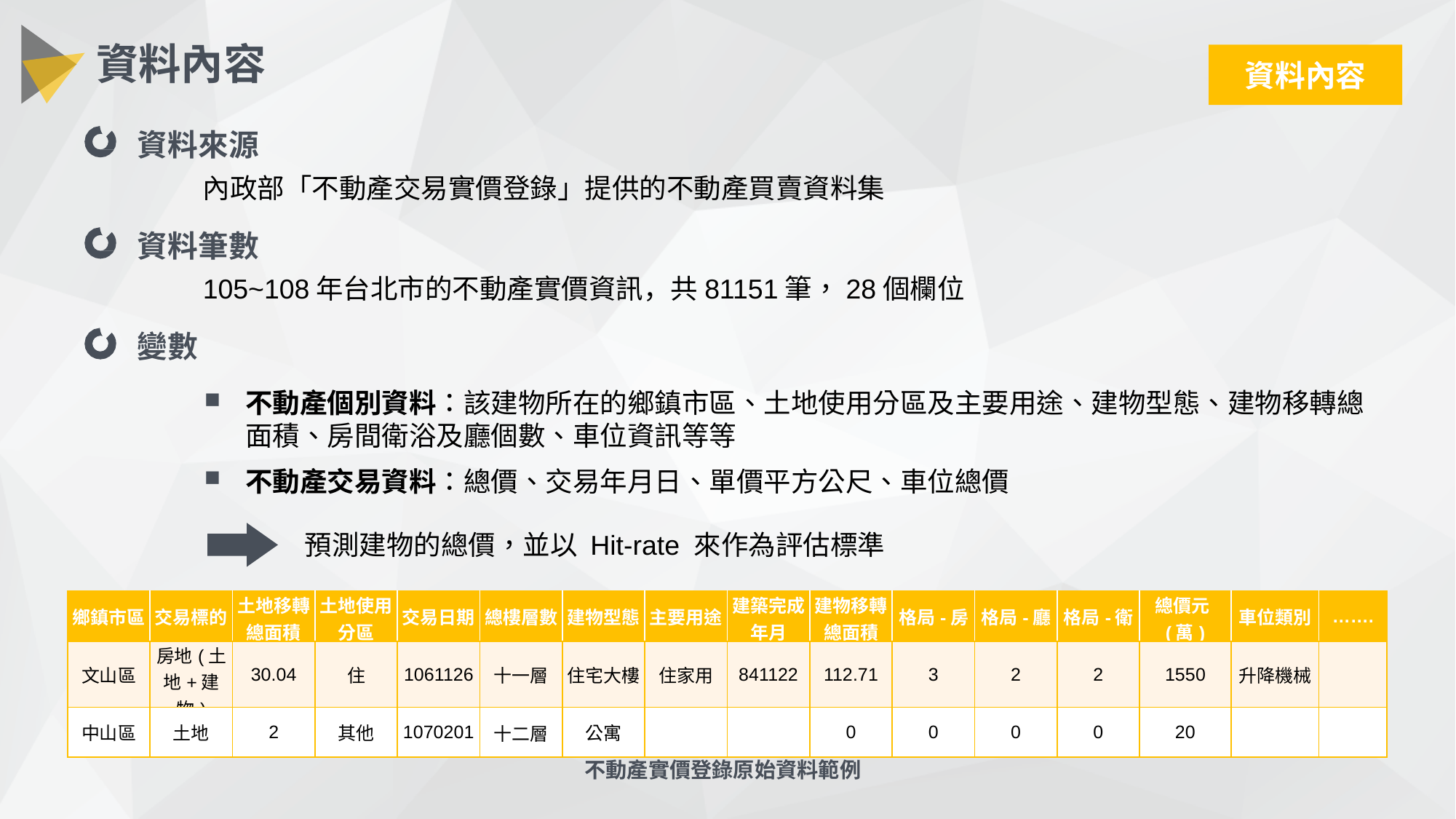

資料內容
資料內容
資料來源

內政部「不動產交易實價登錄」提供的不動產買賣資料集
資料筆數

105~108年台北市的不動產實價資訊，共81151筆，28個欄位
變數

不動產個別資料：該建物所在的鄉鎮市區、土地使用分區及主要用途、建物型態、建物移轉總面積、房間衛浴及廳個數、車位資訊等等
不動產交易資料：總價、交易年月日、單價平方公尺、車位總價

預測建物的總價，並以 Hit-rate 來作為評估標準
| 鄉鎮市區 | 交易標的 | 土地移轉總面積 | 土地使用分區 | 交易日期 | 總樓層數 | 建物型態 | 主要用途 | 建築完成年月 | 建物移轉總面積 | 格局-房 | 格局-廳 | 格局-衛 | 總價元(萬) | 車位類別 | ……. |
| --- | --- | --- | --- | --- | --- | --- | --- | --- | --- | --- | --- | --- | --- | --- | --- |
| 文山區 | 房地(土地+建物) | 30.04 | 住 | 1061126 | 十一層 | 住宅大樓 | 住家用 | 841122 | 112.71 | 3 | 2 | 2 | 1550 | 升降機械 |  |
| 中山區 | 土地 | 2 | 其他 | 1070201 | 十二層 | 公寓 |  |  | 0 | 0 | 0 | 0 | 20 |  |  |
不動產實價登錄原始資料範例